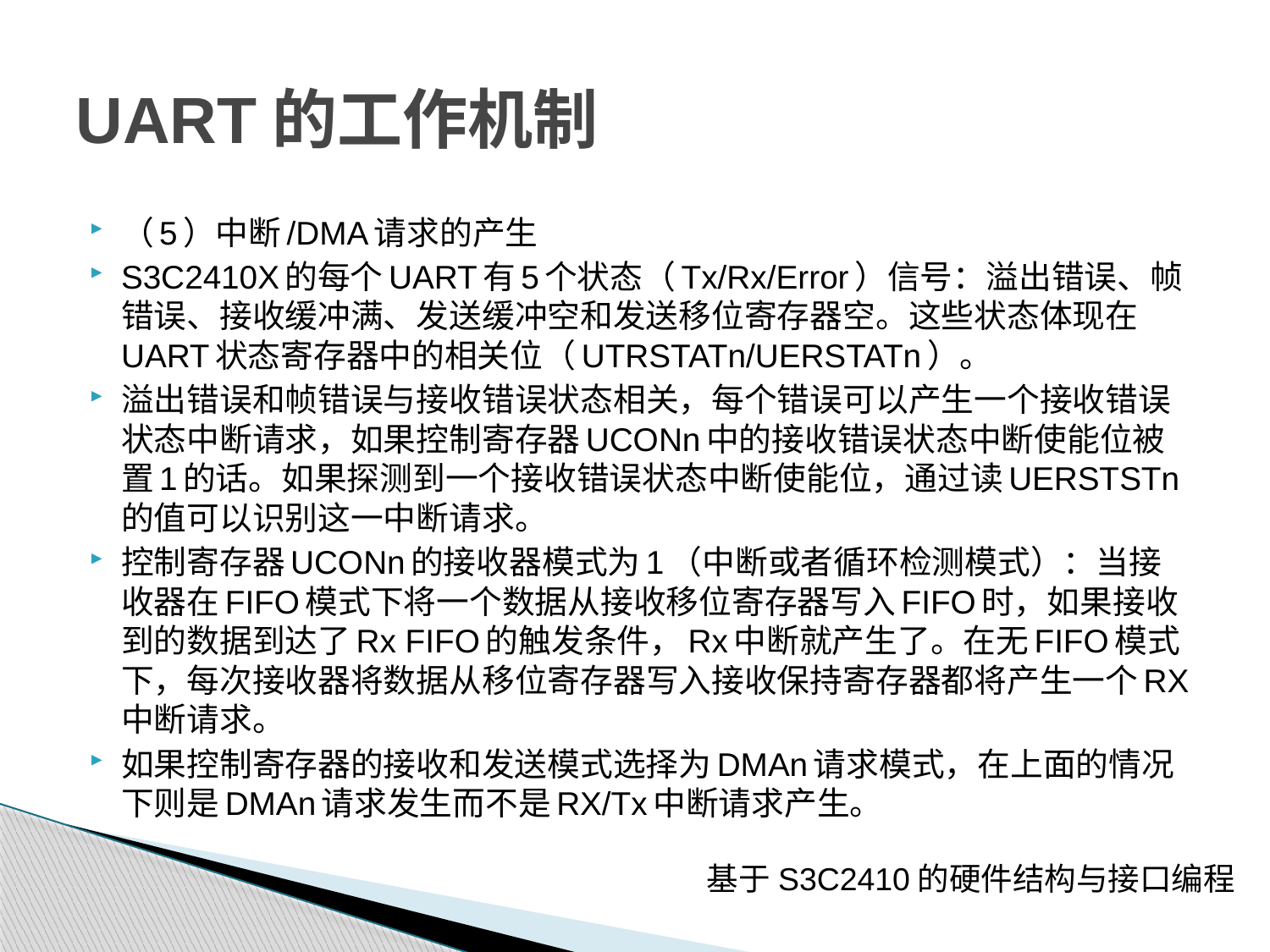

# UART的工作机制
（5）中断/DMA请求的产生
S3C2410X的每个UART有5个状态（Tx/Rx/Error）信号：溢出错误、帧错误、接收缓冲满、发送缓冲空和发送移位寄存器空。这些状态体现在UART状态寄存器中的相关位（UTRSTATn/UERSTATn）。
溢出错误和帧错误与接收错误状态相关，每个错误可以产生一个接收错误状态中断请求，如果控制寄存器UCONn中的接收错误状态中断使能位被置1的话。如果探测到一个接收错误状态中断使能位，通过读UERSTSTn的值可以识别这一中断请求。
控制寄存器UCONn的接收器模式为1（中断或者循环检测模式）：当接收器在FIFO模式下将一个数据从接收移位寄存器写入FIFO时，如果接收到的数据到达了Rx FIFO的触发条件，Rx中断就产生了。在无FIFO模式下，每次接收器将数据从移位寄存器写入接收保持寄存器都将产生一个RX中断请求。
如果控制寄存器的接收和发送模式选择为DMAn请求模式，在上面的情况下则是DMAn请求发生而不是RX/Tx中断请求产生。

基于S3C2410的硬件结构与接口编程